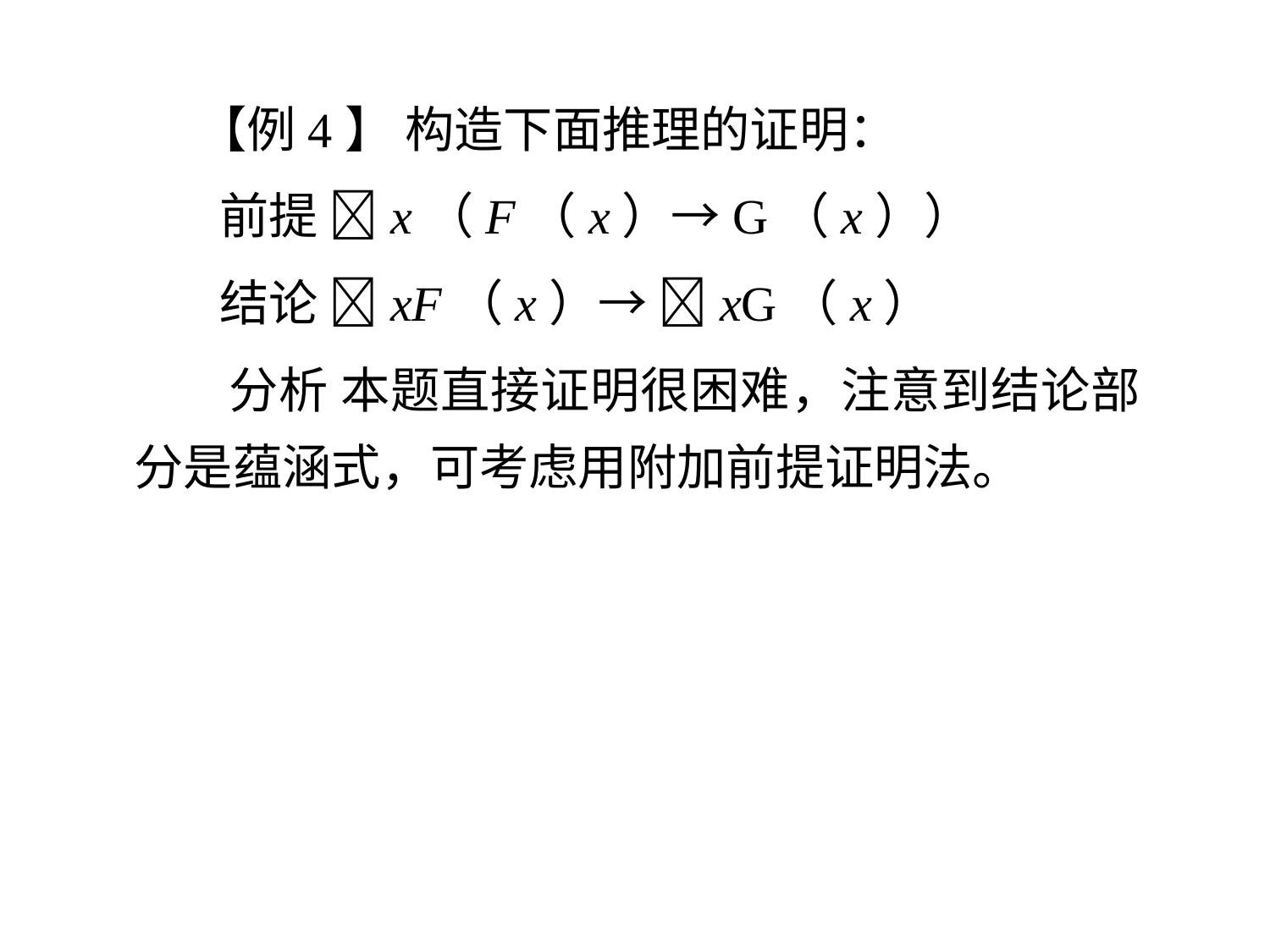

【例4】 构造下面推理的证明：
           前提 ∀x（F（x）→G（x））
           结论 ∀xF（x）→ ∀xG（x）
           分析 本题直接证明很困难，注意到结论部分是蕴涵式，可考虑用附加前提证明法。